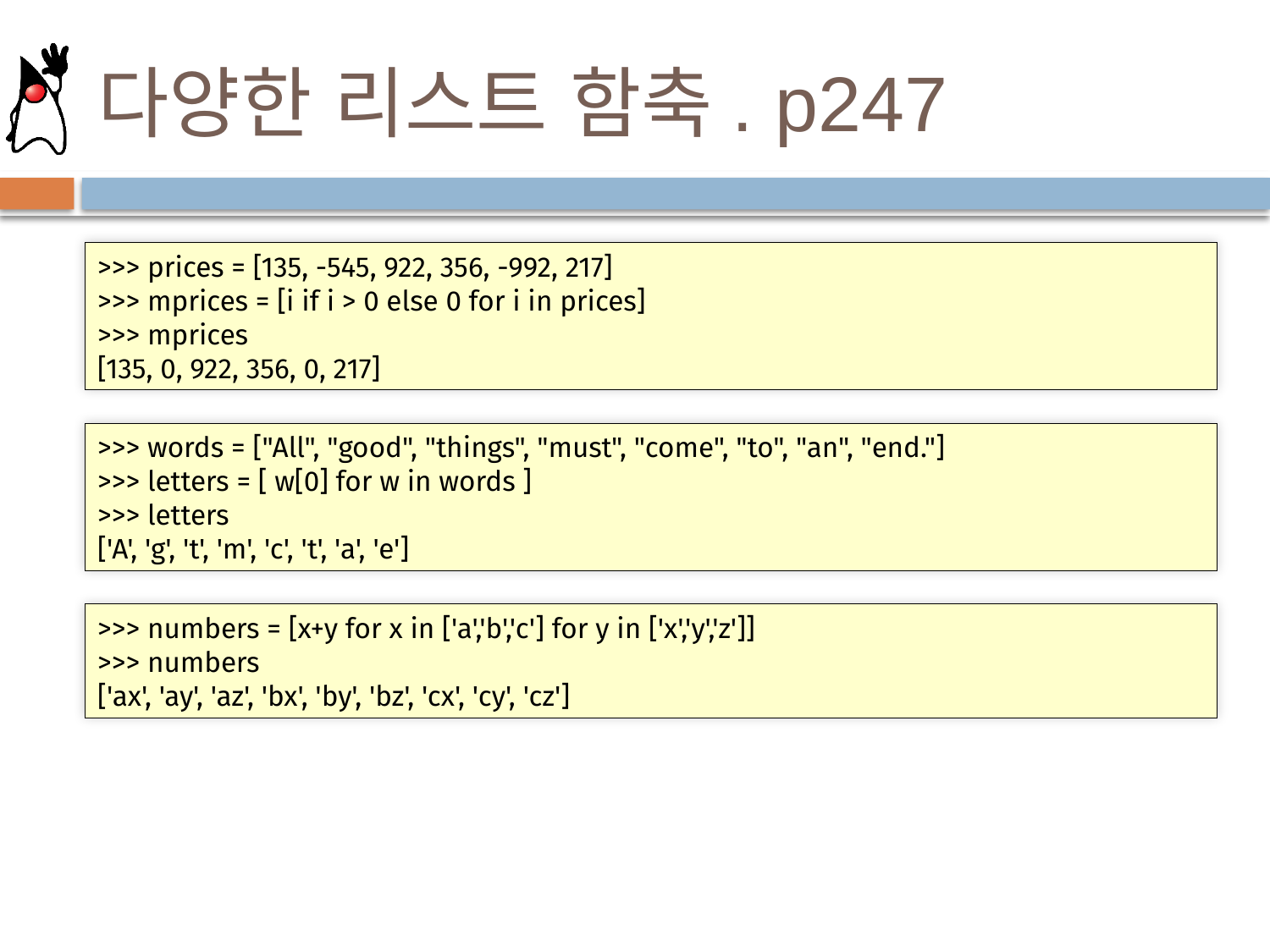

# 다양한 리스트 함축. p247
>>> prices = [135, -545, 922, 356, -992, 217]
>>> mprices = [i if i > 0 else 0 for i in prices]
>>> mprices
[135, 0, 922, 356, 0, 217]
>>> words = ["All", "good", "things", "must", "come", "to", "an", "end."]
>>> letters = [ w[0] for w in words ]
>>> letters
['A', 'g', 't', 'm', 'c', 't', 'a', 'e']
>>> numbers = [x+y for x in ['a','b','c'] for y in ['x','y','z']]
>>> numbers
['ax', 'ay', 'az', 'bx', 'by', 'bz', 'cx', 'cy', 'cz']